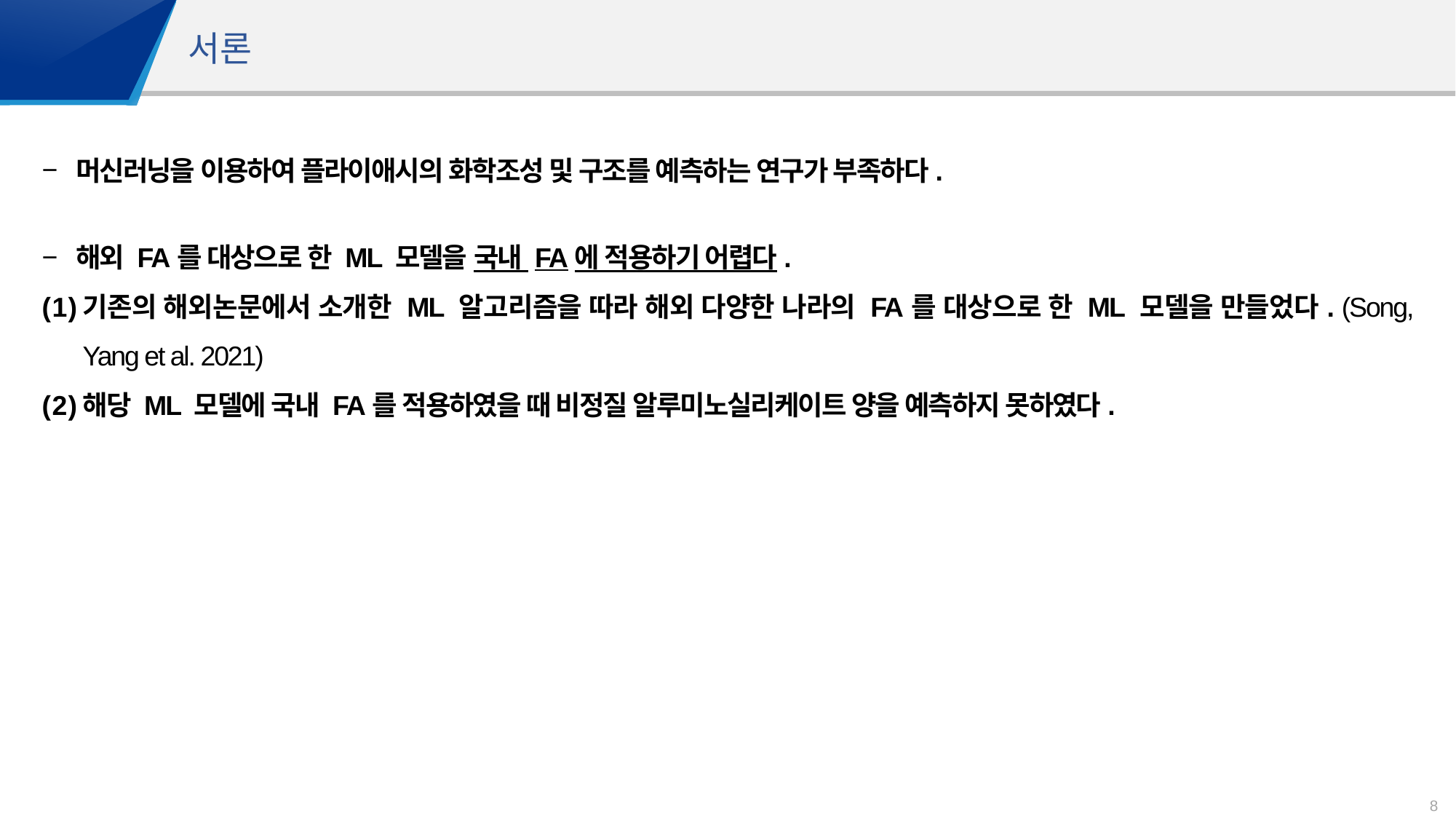

서론
머신러닝을 이용하여 플라이애시의 화학조성 및 구조를 예측하는 연구가 부족하다.
해외 FA를 대상으로 한 ML 모델을 국내 FA에 적용하기 어렵다.
기존의 해외논문에서 소개한 ML 알고리즘을 따라 해외 다양한 나라의 FA를 대상으로 한 ML 모델을 만들었다. (Song, Yang et al. 2021)
해당 ML 모델에 국내 FA를 적용하였을 때 비정질 알루미노실리케이트 양을 예측하지 못하였다.